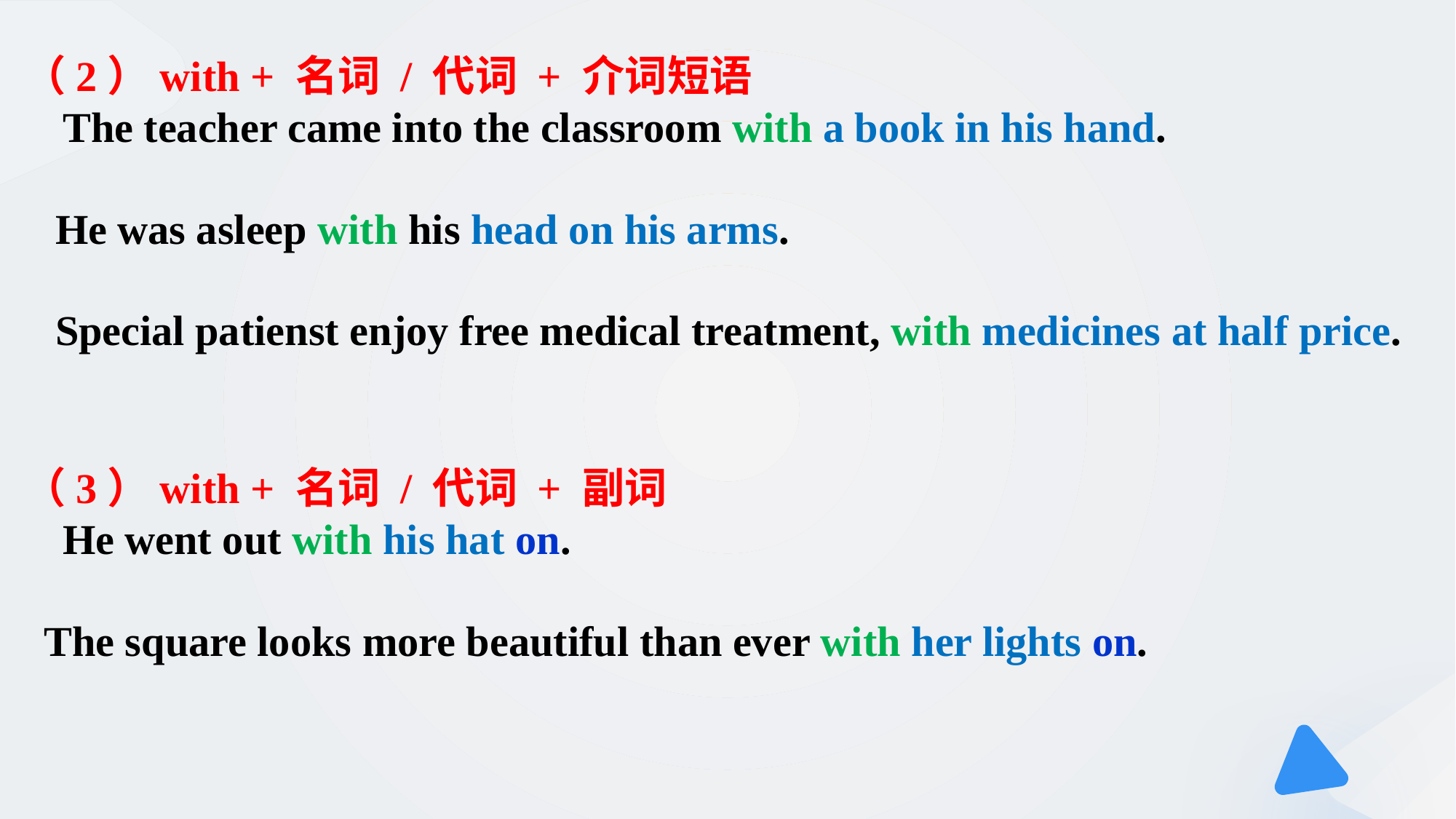

（2）with + 名词 / 代词 + 介词短语
   The teacher came into the classroom with a book in his hand.
   He was asleep with his head on his arms.
   Special patienst enjoy free medical treatment, with medicines at half price.
（3）with + 名词 / 代词 + 副词
   He went out with his hat on.
  The square looks more beautiful than ever with her lights on.